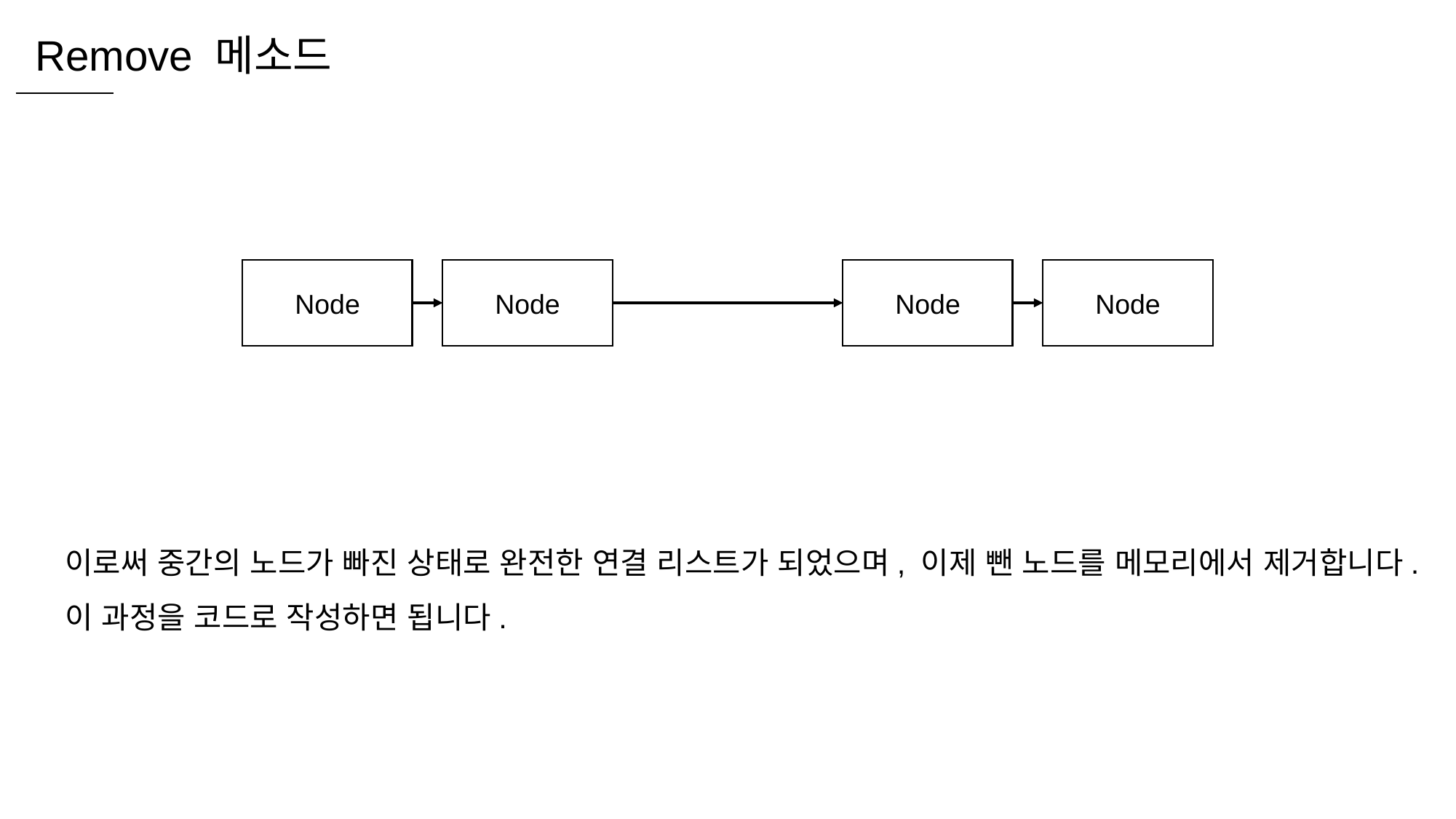

Remove 메소드
Node
Node
Node
Node
이로써 중간의 노드가 빠진 상태로 완전한 연결 리스트가 되었으며, 이제 뺀 노드를 메모리에서 제거합니다.
이 과정을 코드로 작성하면 됩니다.